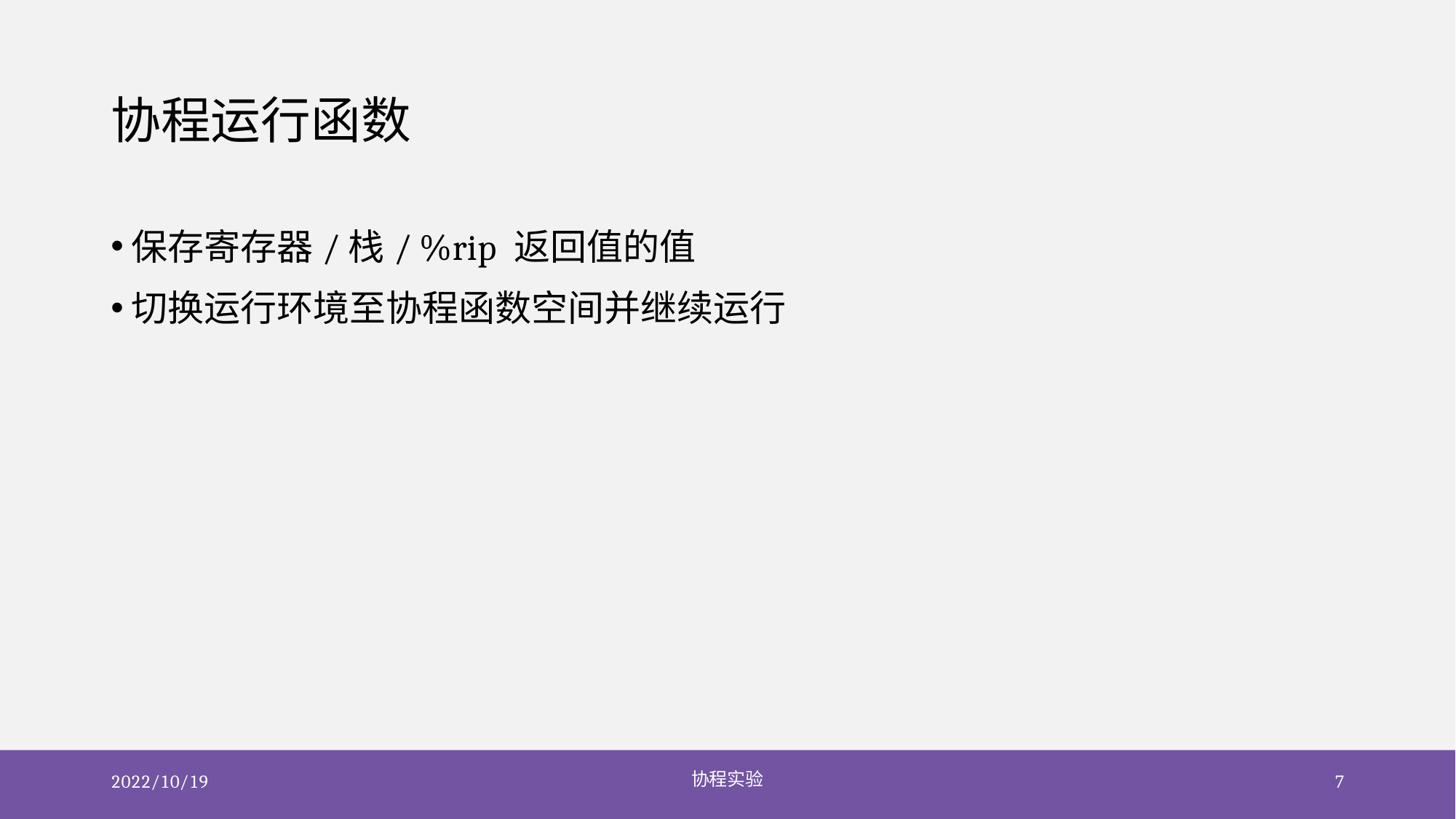

# 协程运行函数
保存寄存器/栈/ %rip 返回值的值
切换运行环境至协程函数空间并继续运行
2022/10/19
协程实验
7